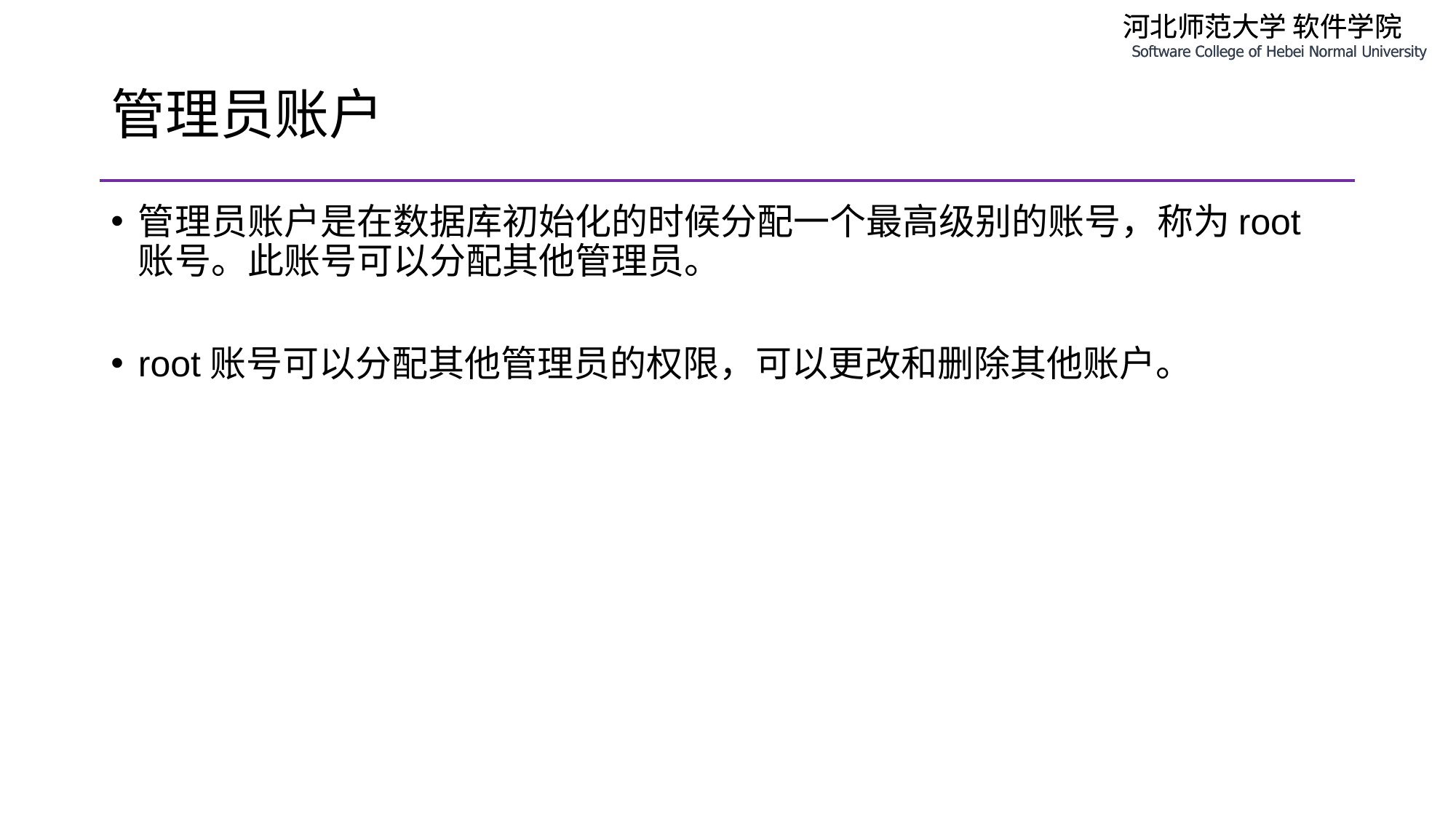

# 管理员账户
管理员账户是在数据库初始化的时候分配一个最高级别的账号，称为root账号。此账号可以分配其他管理员。

root账号可以分配其他管理员的权限，可以更改和删除其他账户。